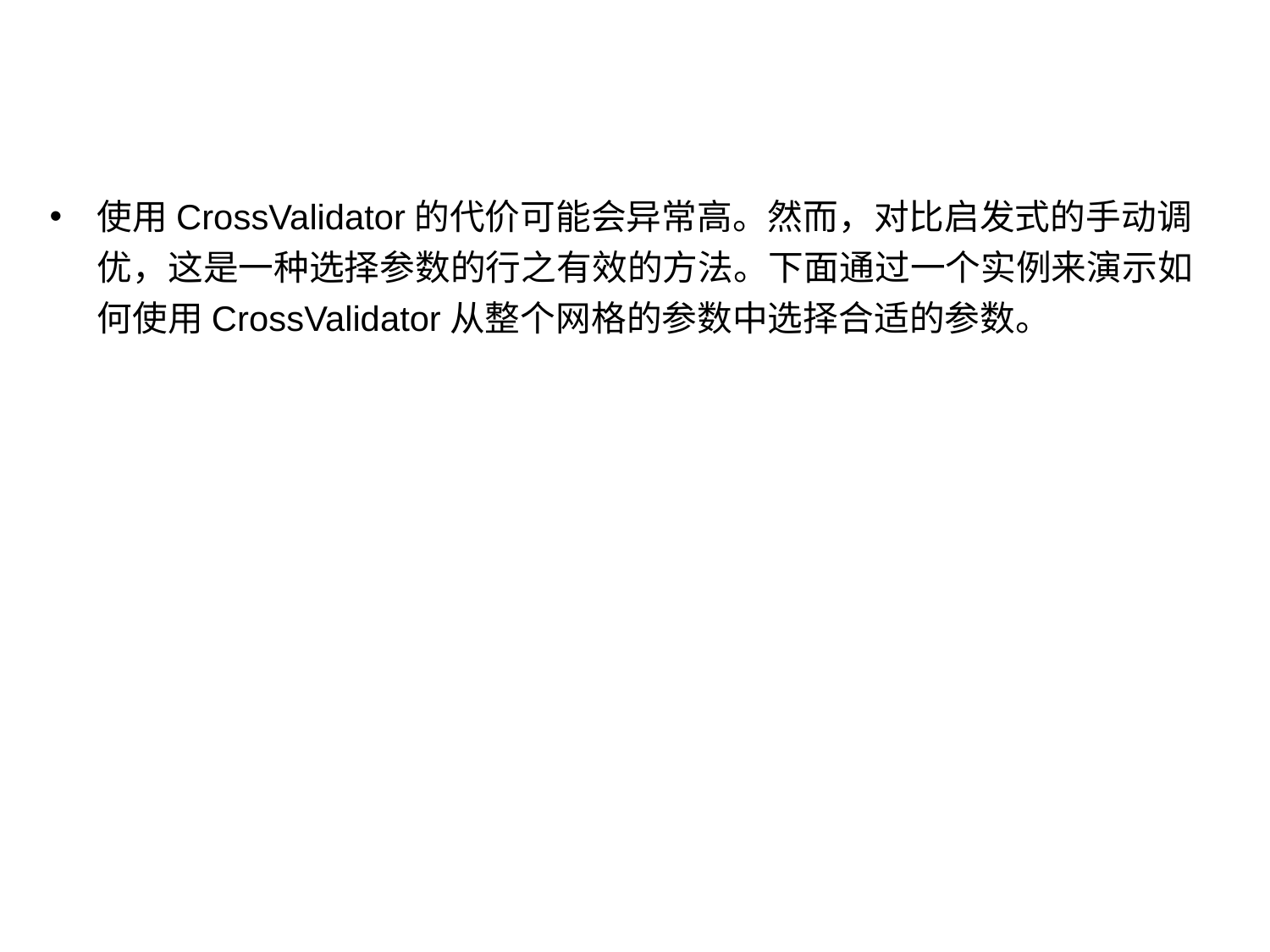

9.11.2 用交叉验证选择模型
使用CrossValidator的代价可能会异常高。然而，对比启发式的手动调优，这是一种选择参数的行之有效的方法。下面通过一个实例来演示如何使用CrossValidator从整个网格的参数中选择合适的参数。